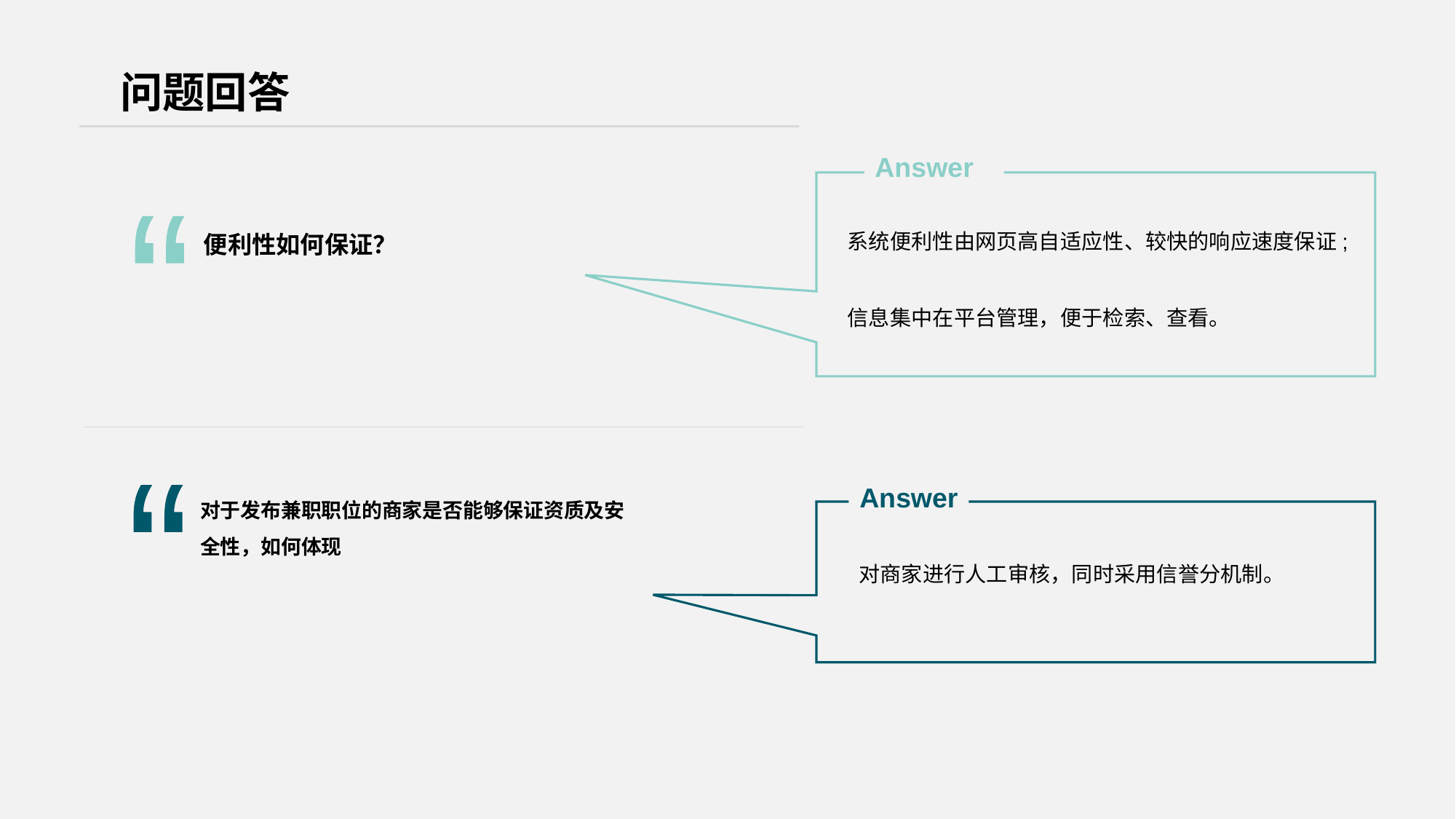

问题回答
Answer

系统便利性由网页高自适应性、较快的响应速度保证;
信息集中在平台管理，便于检索、查看。
 便利性如何保证？
“
Answer
对于发布兼职职位的商家是否能够保证资质及安全性，如何体现
“

对商家进行人工审核，同时采用信誉分机制。